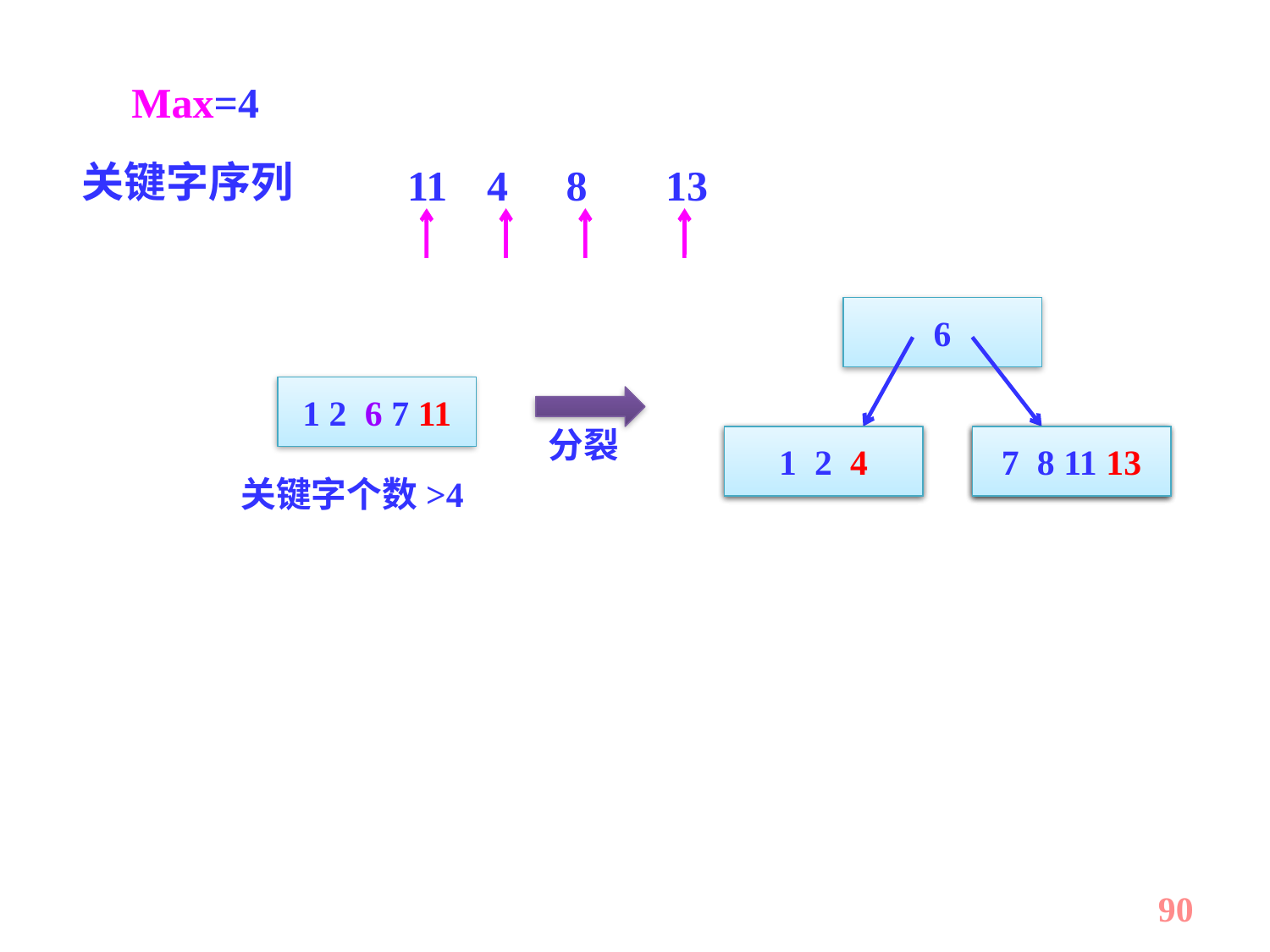

Max=4
关键字序列
11
4
8
13
6
1 2  6 7 11

分裂
1  2
1  2  4
7  11
7  8 11
7  8 11 13
关键字个数>4
90